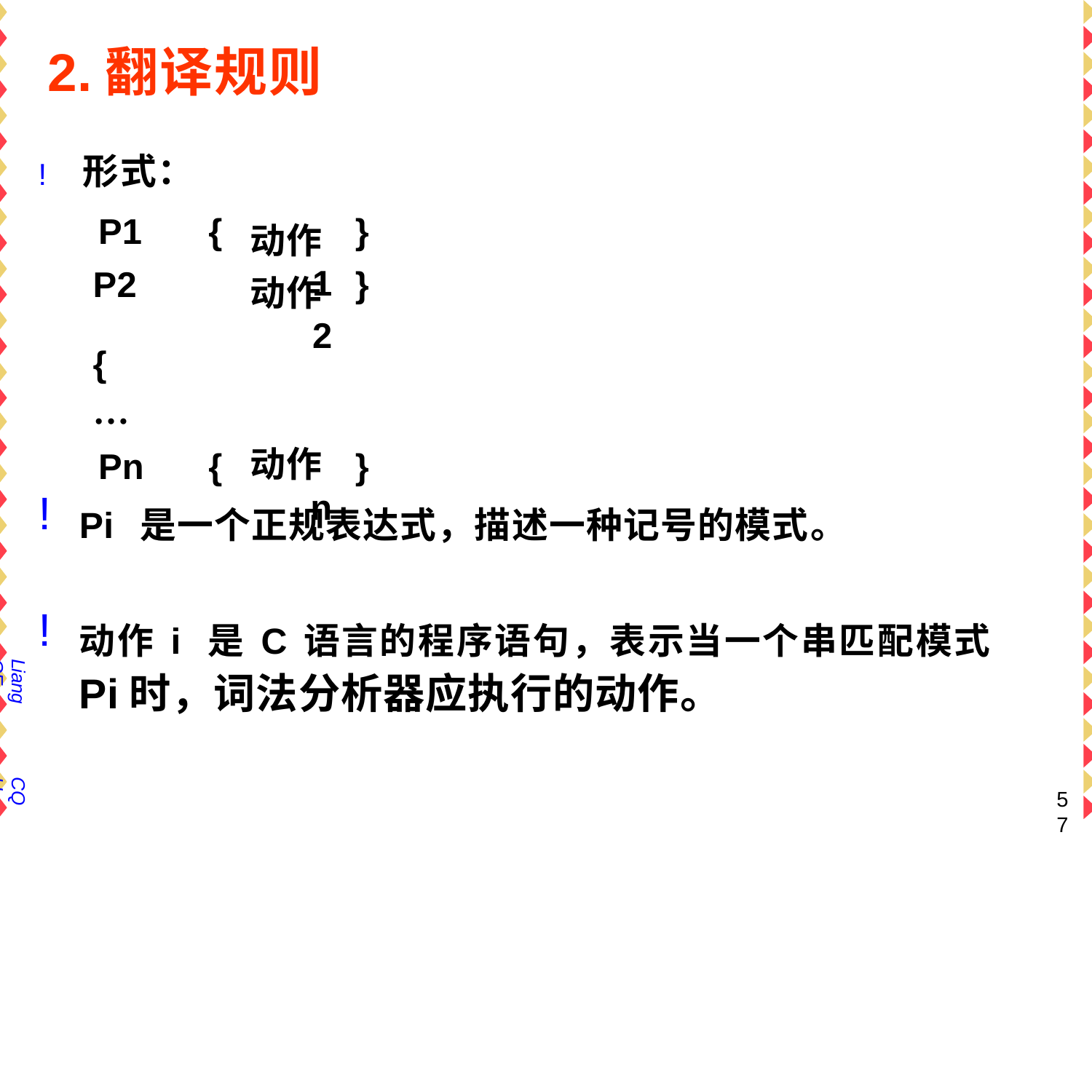

# 2.翻译规则
| ! 形式： |  |  |
| --- | --- | --- |
| P1 { | 动作1 | } |
| P2 { … | 动作2 | } |
| Pn { | 动作n | } |
Pi 是一个正规表达式，描述一种记号的模式。

动作i 是C语言的程序语句，表示当一个串匹配模式
Pi时，词法分析器应执行的动作。
Liang GE
CQU
57